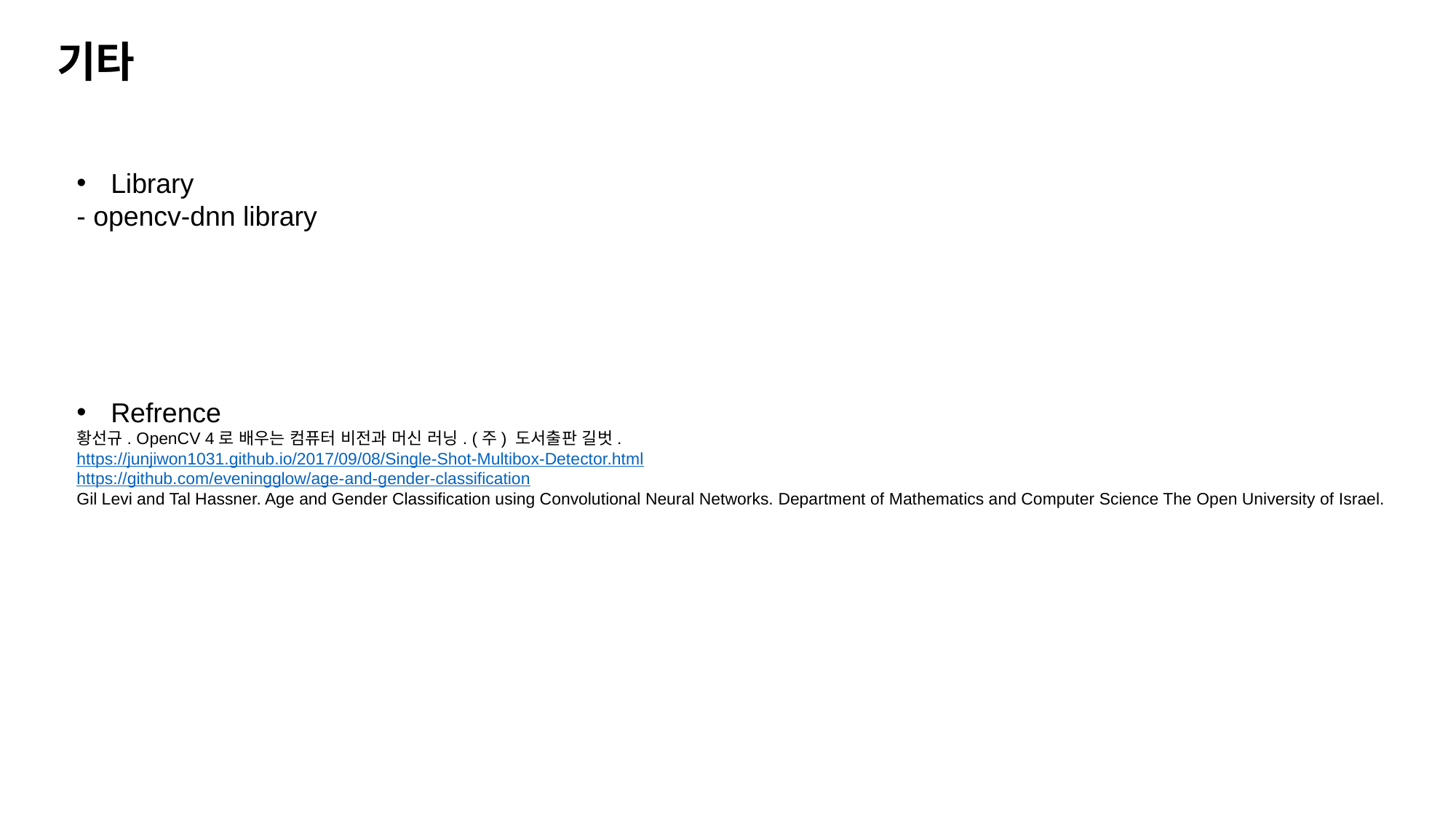

기타
Library
- opencv-dnn library

Refrence
황선규. OpenCV 4로 배우는 컴퓨터 비전과 머신 러닝. (주) 도서출판 길벗.
https://junjiwon1031.github.io/2017/09/08/Single-Shot-Multibox-Detector.html
https://github.com/eveningglow/age-and-gender-classification
Gil Levi and Tal Hassner. Age and Gender Classification using Convolutional Neural Networks. Department of Mathematics and Computer Science The Open University of Israel.